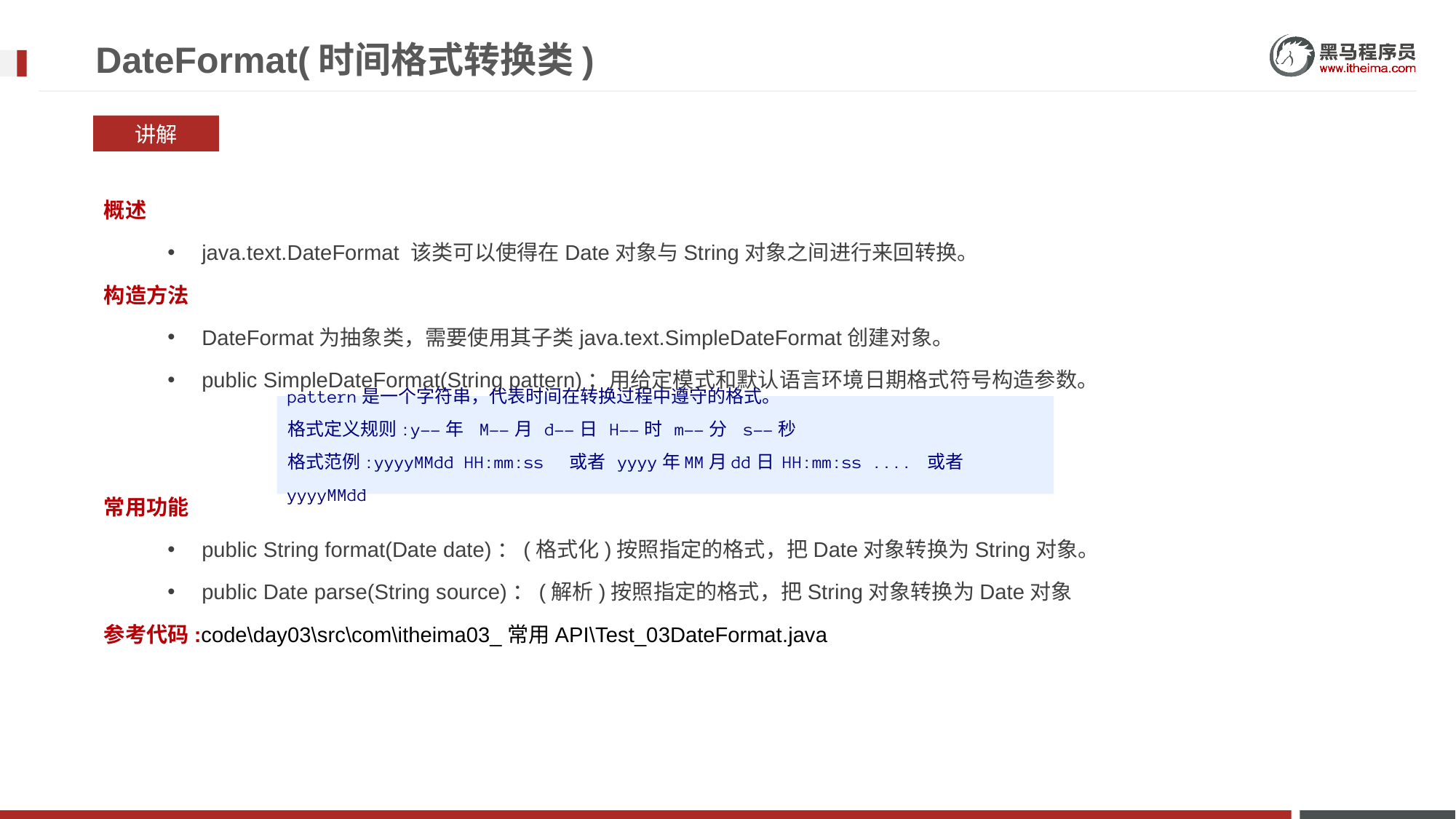

# DateFormat(时间格式转换类)
讲解
概述
java.text.DateFormat 该类可以使得在Date对象与String对象之间进行来回转换。
构造方法
DateFormat为抽象类，需要使用其子类java.text.SimpleDateFormat创建对象。
public SimpleDateFormat(String pattern)：用给定模式和默认语言环境日期格式符号构造参数。

常用功能
public String format(Date date)：(格式化)按照指定的格式，把Date对象转换为String对象。
public Date parse(String source)：(解析)按照指定的格式，把String对象转换为Date对象
参考代码:code\day03\src\com\itheima03_常用API\Test_03DateFormat.java
pattern是一个字符串，代表时间在转换过程中遵守的格式。
格式定义规则:y--年   M--月  d--日  H--时  m--分   s--秒
格式范例:yyyyMMdd HH:mm:ss  或者  yyyy年MM月dd日 HH:mm:ss .... 或者yyyyMMdd